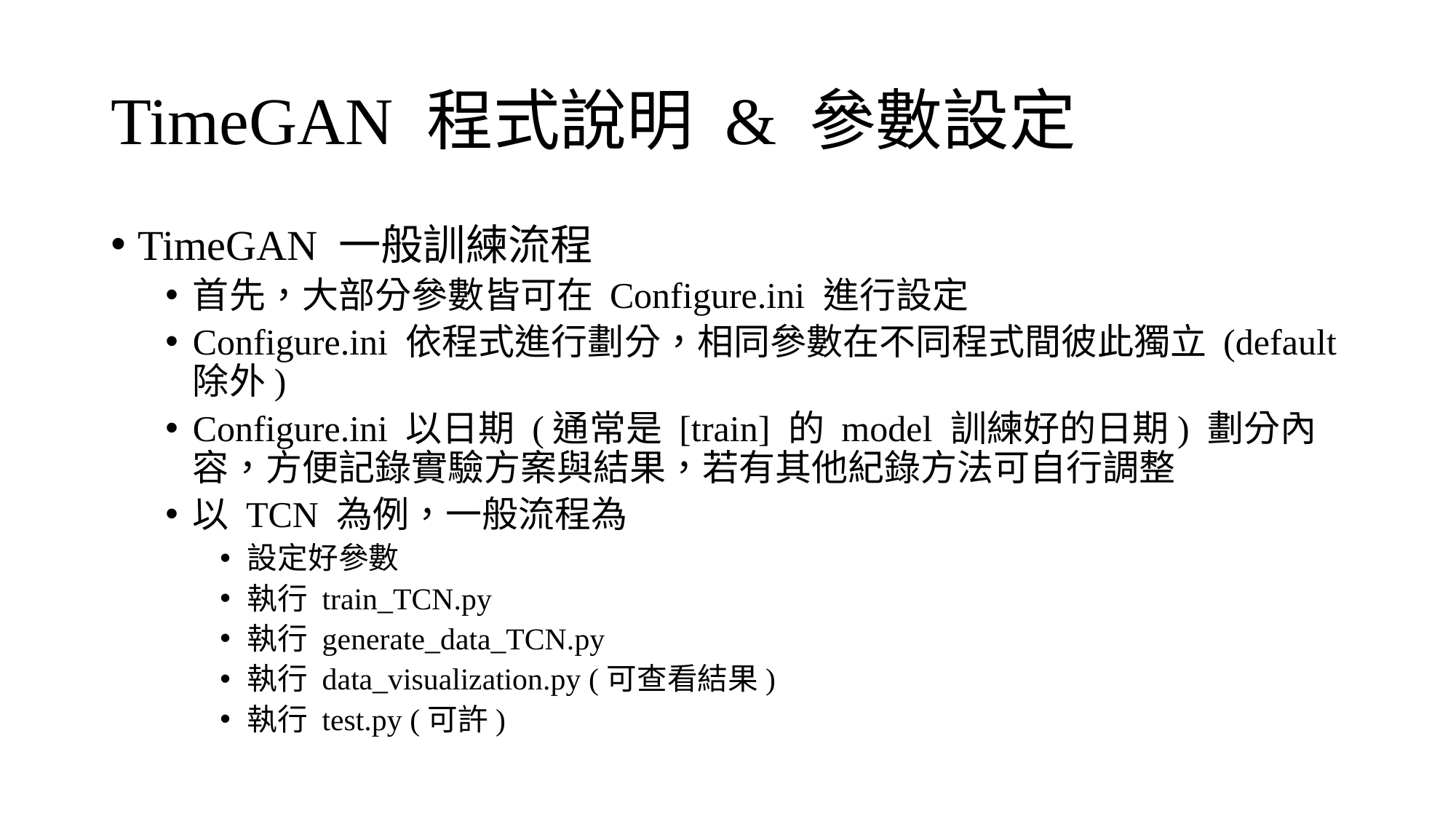

# TimeGAN 程式說明 & 參數設定
TimeGAN 一般訓練流程
首先，大部分參數皆可在 Configure.ini 進行設定
Configure.ini 依程式進行劃分，相同參數在不同程式間彼此獨立 (default 除外)
Configure.ini 以日期 (通常是 [train] 的 model 訓練好的日期) 劃分內容，方便記錄實驗方案與結果，若有其他紀錄方法可自行調整
以 TCN 為例，一般流程為
設定好參數
執行 train_TCN.py
執行 generate_data_TCN.py
執行 data_visualization.py (可查看結果)
執行 test.py (可許)